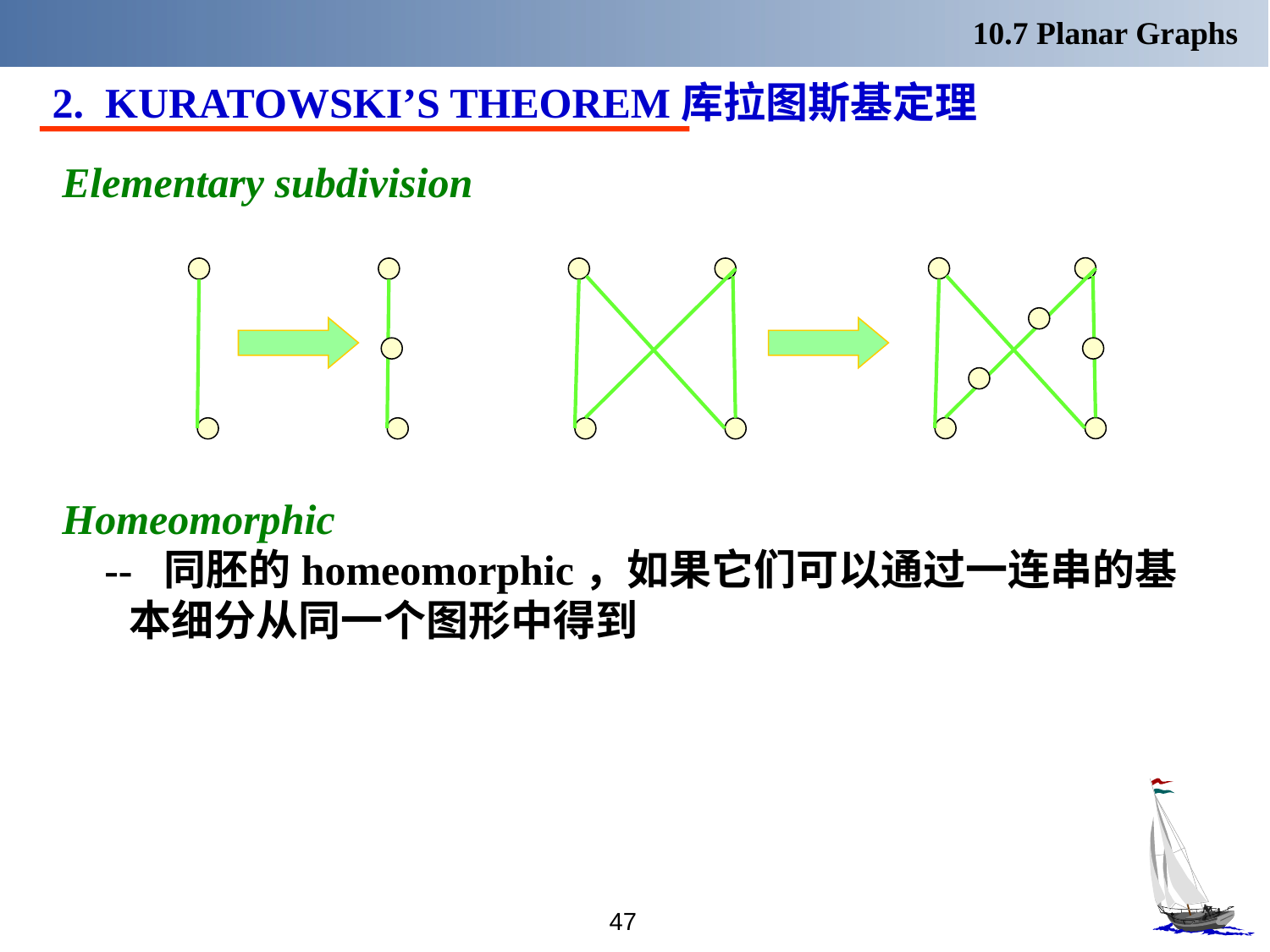

10.7 Planar Graphs
2.  KURATOWSKI’S THEOREM库拉图斯基定理

Elementary subdivision

Homeomorphic
    --  同胚的homeomorphic，如果它们可以通过一连串的基本细分从同一个图形中得到
47